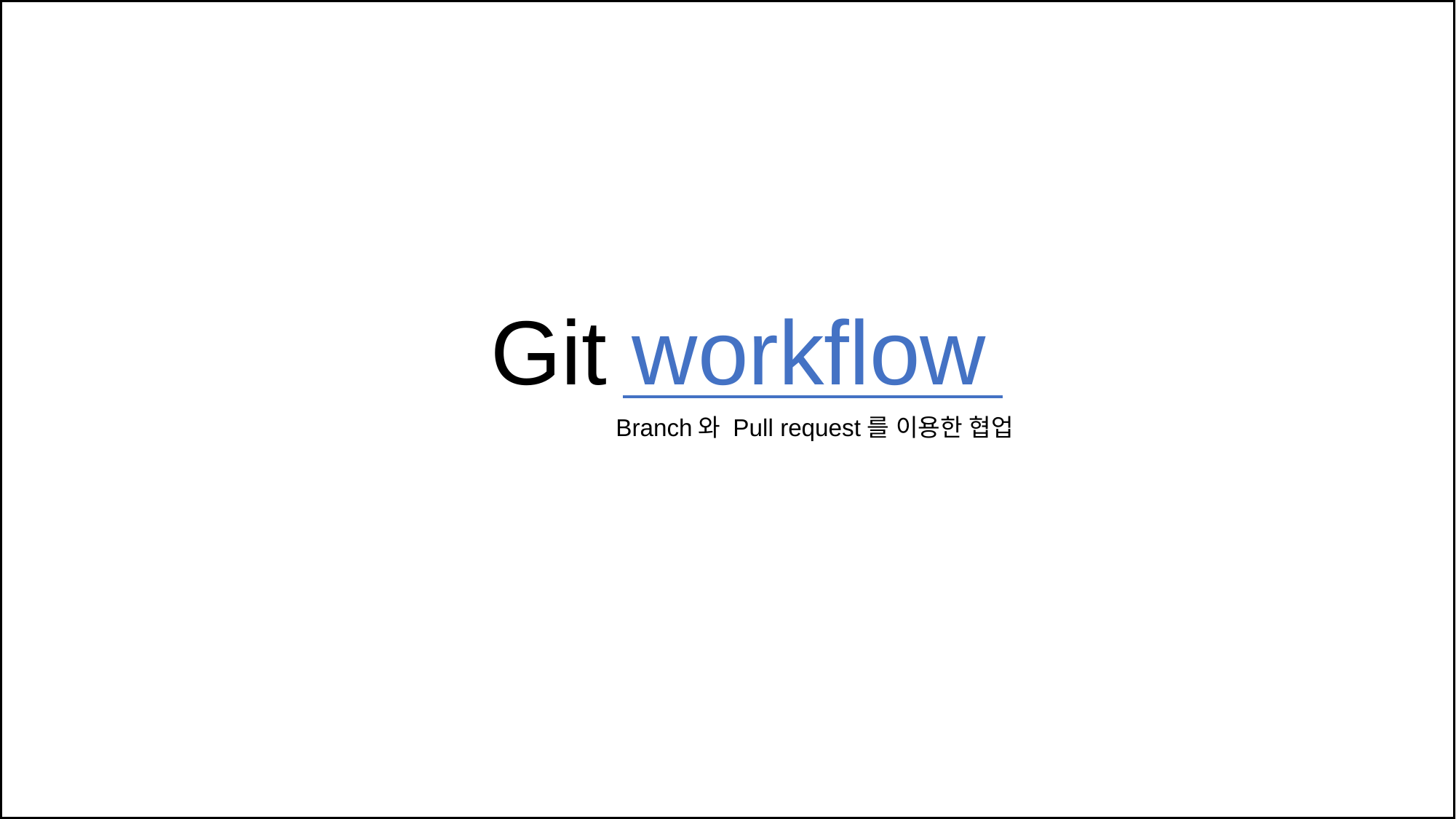

Git workflow
Branch와 Pull request를 이용한 협업